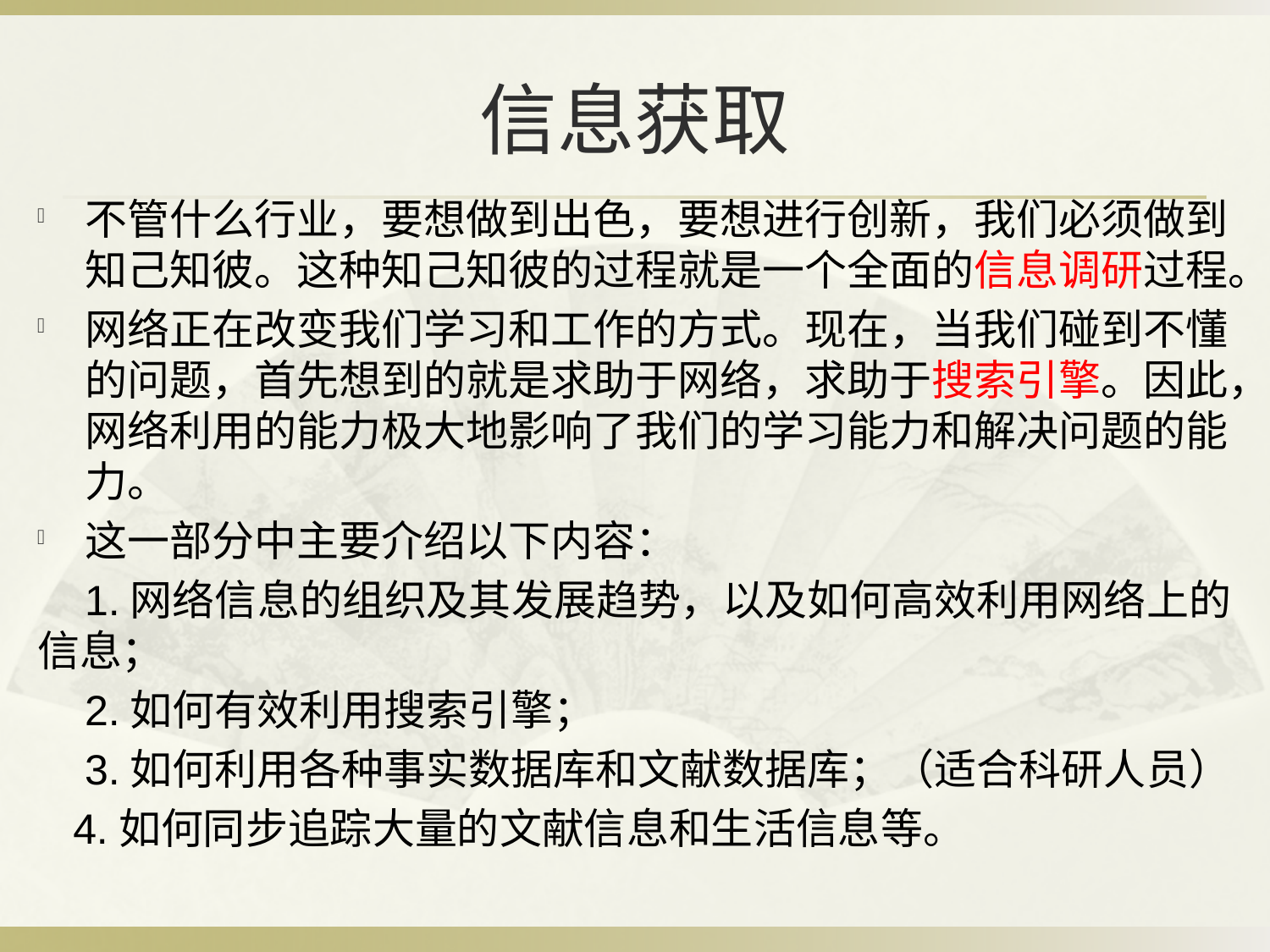

# 信息获取
不管什么行业，要想做到出色，要想进行创新，我们必须做到知己知彼。这种知己知彼的过程就是一个全面的信息调研过程。
网络正在改变我们学习和工作的方式。现在，当我们碰到不懂的问题，首先想到的就是求助于网络，求助于搜索引擎。因此，网络利用的能力极大地影响了我们的学习能力和解决问题的能力。
这一部分中主要介绍以下内容：
    1.网络信息的组织及其发展趋势，以及如何高效利用网络上的信息；
    2.如何有效利用搜索引擎；
    3.如何利用各种事实数据库和文献数据库；（适合科研人员）
   4.如何同步追踪大量的文献信息和生活信息等。